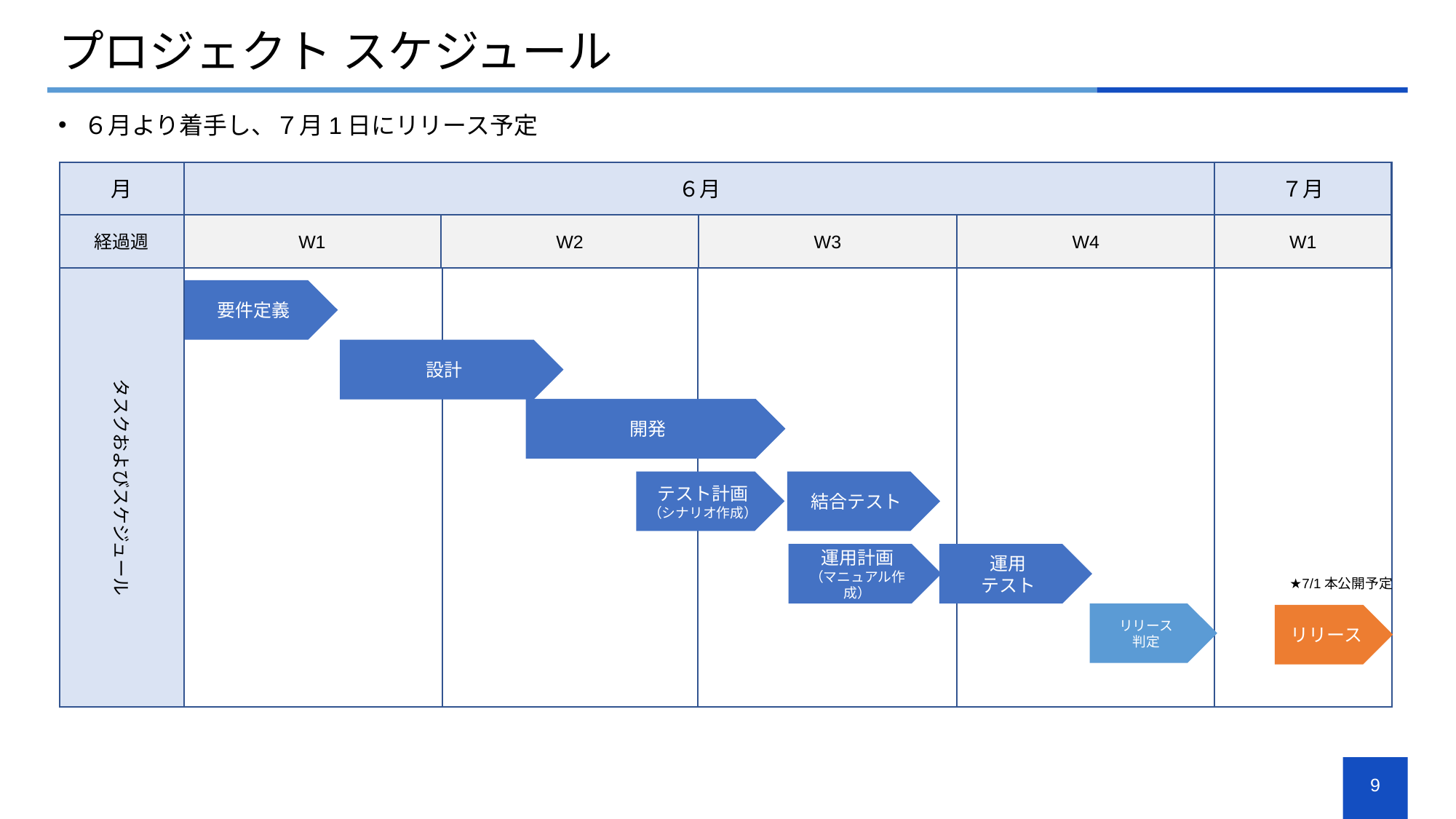

# プロジェクト スケジュール
６月より着手し、７月1日にリリース予定
７月
月
６月
W3
W4
経過週
W1
W1
W2

タスクおよびスケジュール

要件定義
設計
開発
テスト計画
（シナリオ作成）
結合テスト
運用計画
（マニュアル作成）
運用
テスト
★7/1本公開予定
リリース
判定
リリース
9